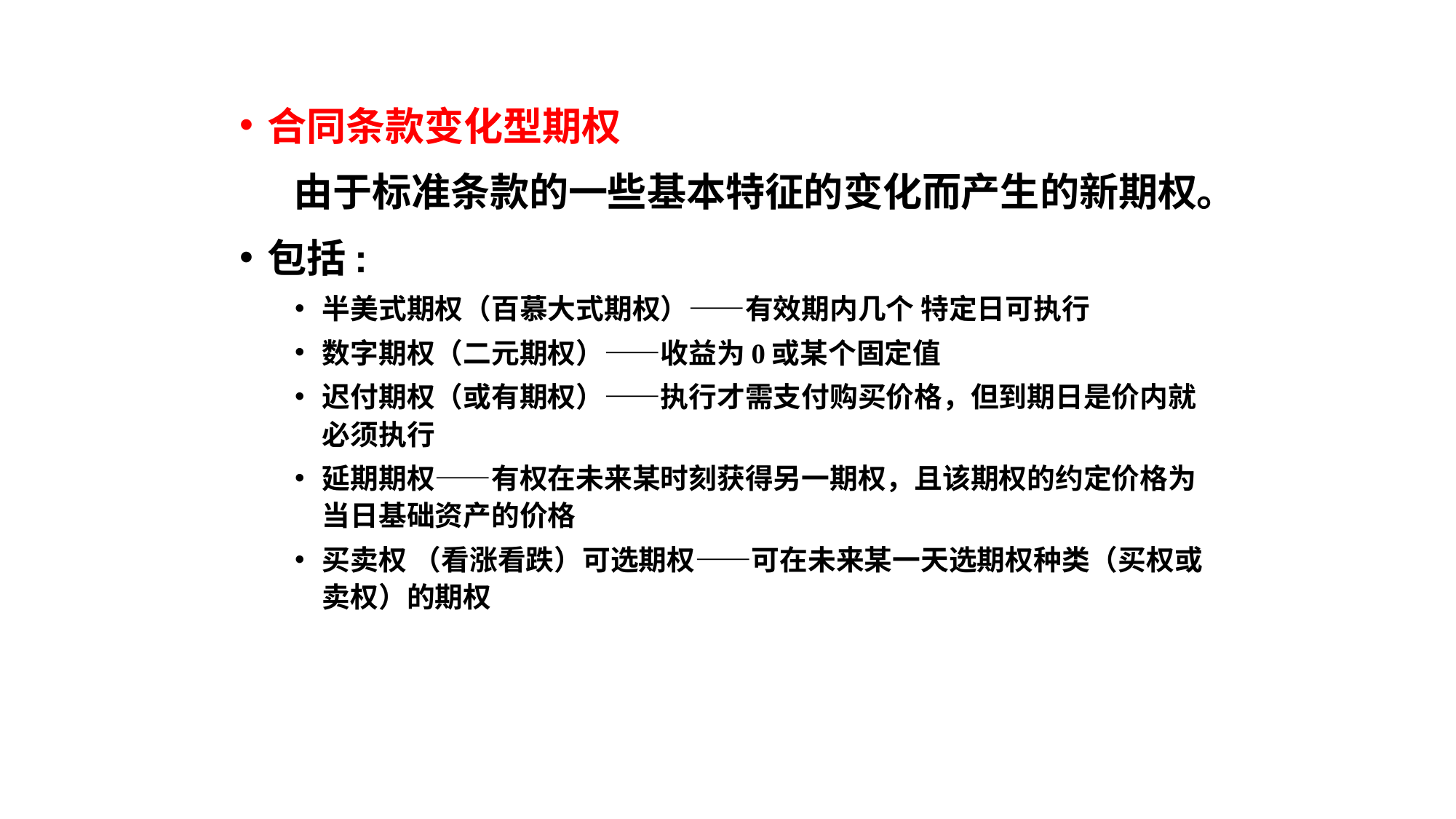

合同条款变化型期权
     由于标准条款的一些基本特征的变化而产生的新期权。
包括:
半美式期权（百慕大式期权）——有效期内几个 特定日可执行
数字期权（二元期权）——收益为0或某个固定值
迟付期权（或有期权）——执行才需支付购买价格，但到期日是价内就必须执行
延期期权——有权在未来某时刻获得另一期权，且该期权的约定价格为当日基础资产的价格
买卖权 （看涨看跌）可选期权——可在未来某一天选期权种类（买权或卖权）的期权